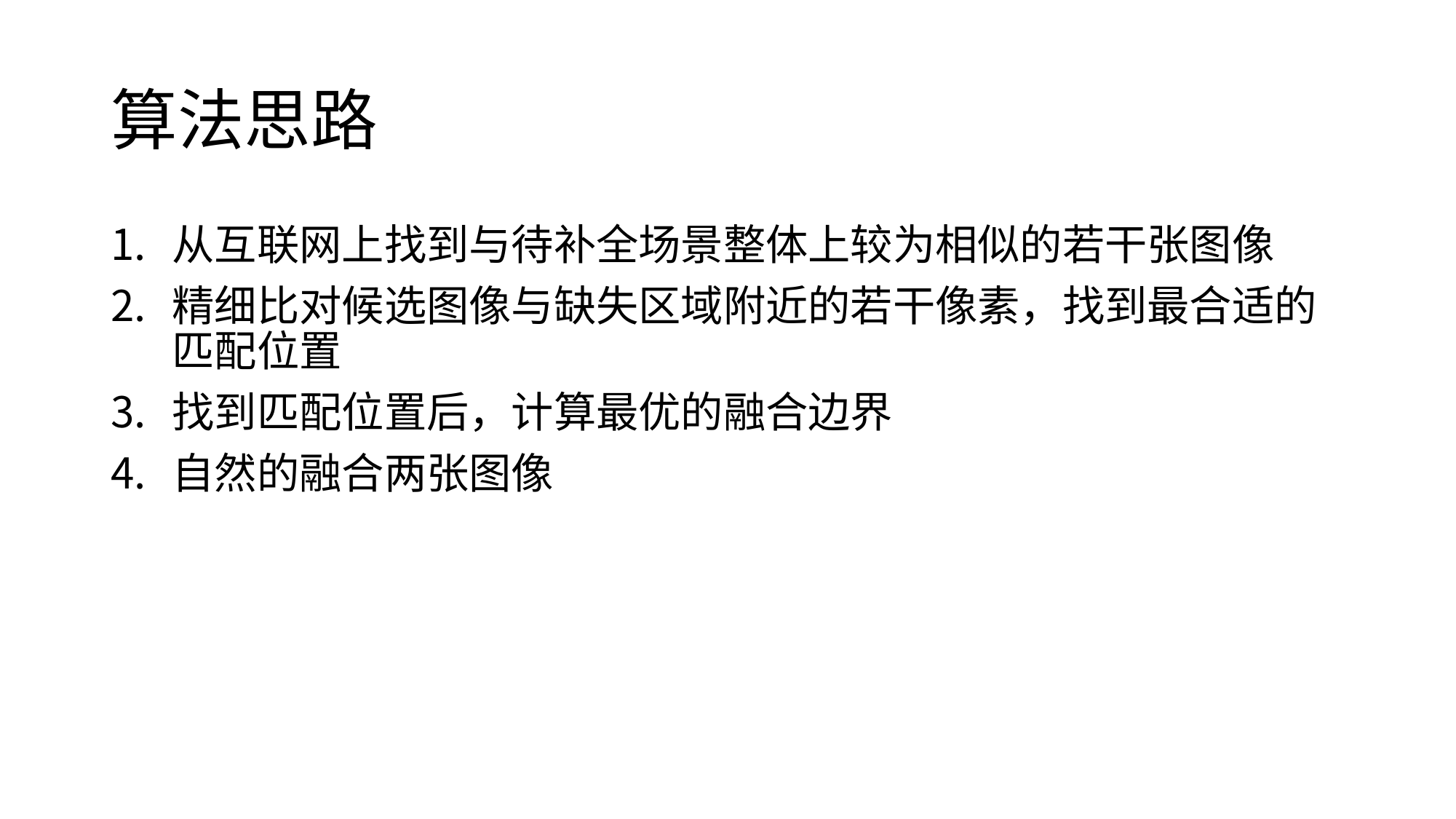

# 算法思路
从互联网上找到与待补全场景整体上较为相似的若干张图像
精细比对候选图像与缺失区域附近的若干像素，找到最合适的匹配位置
找到匹配位置后，计算最优的融合边界
自然的融合两张图像